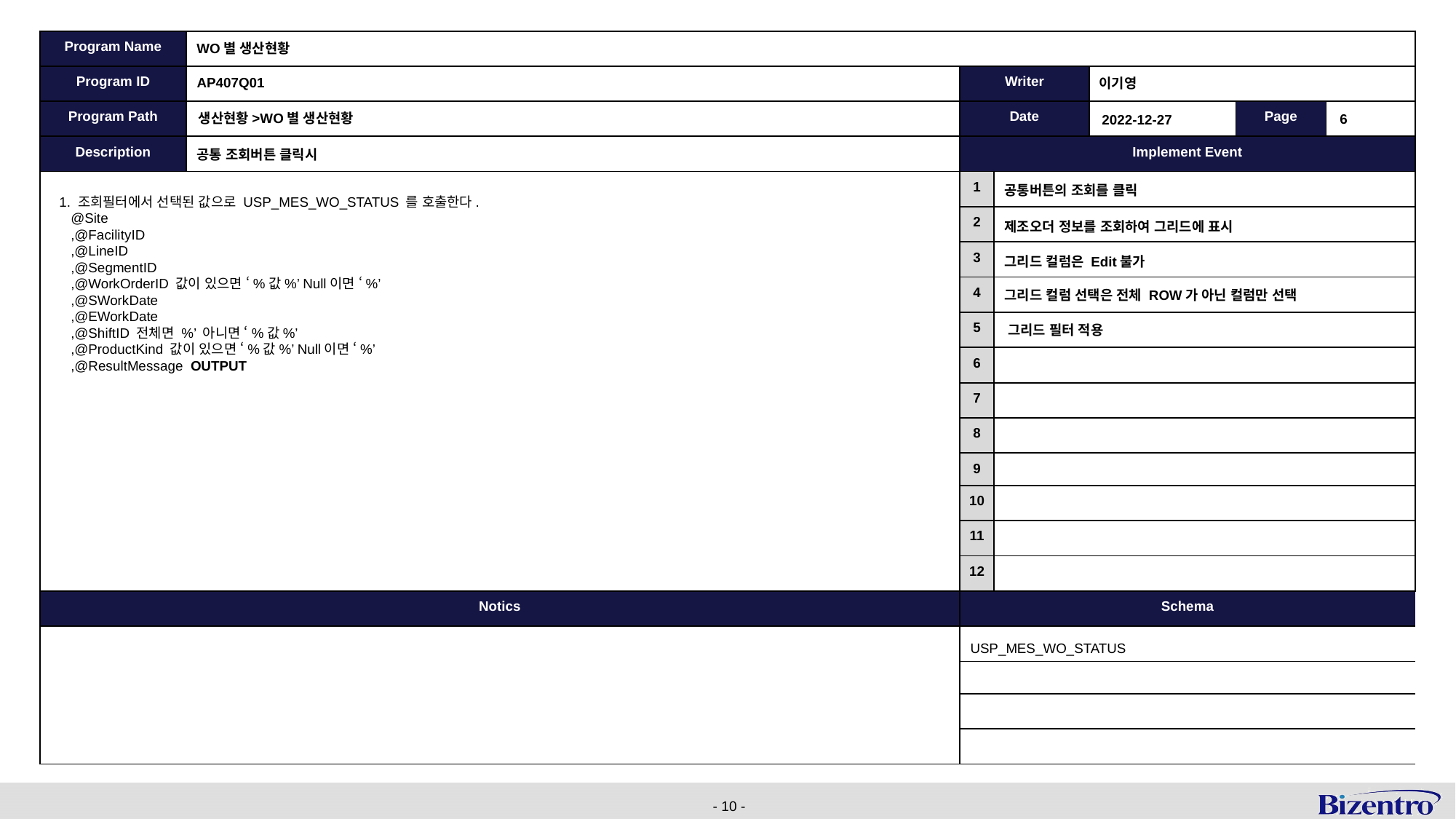

WO별 생산현황
AP407Q01
이기영
생산현황>WO별 생산현황
6
2022-12-27
공통 조회버튼 클릭시
공통버튼의 조회를 클릭
1. 조회필터에서 선택된 값으로 USP_MES_WO_STATUS 를 호출한다.
   @Site
   ,@FacilityID
   ,@LineID
   ,@SegmentID
   ,@WorkOrderID 값이 있으면 ‘%값%’ Null이면 ‘%’
   ,@SWorkDate
   ,@EWorkDate
   ,@ShiftID 전체면 %’ 아니면 ‘%값%’
   ,@ProductKind 값이 있으면 ‘%값%’ Null이면 ‘%’
   ,@ResultMessage  OUTPUT
제조오더 정보를 조회하여 그리드에 표시
그리드 컬럼은 Edit불가
그리드 컬럼 선택은 전체 ROW가 아닌 컬럼만 선택
그리드 필터 적용
USP_MES_WO_STATUS